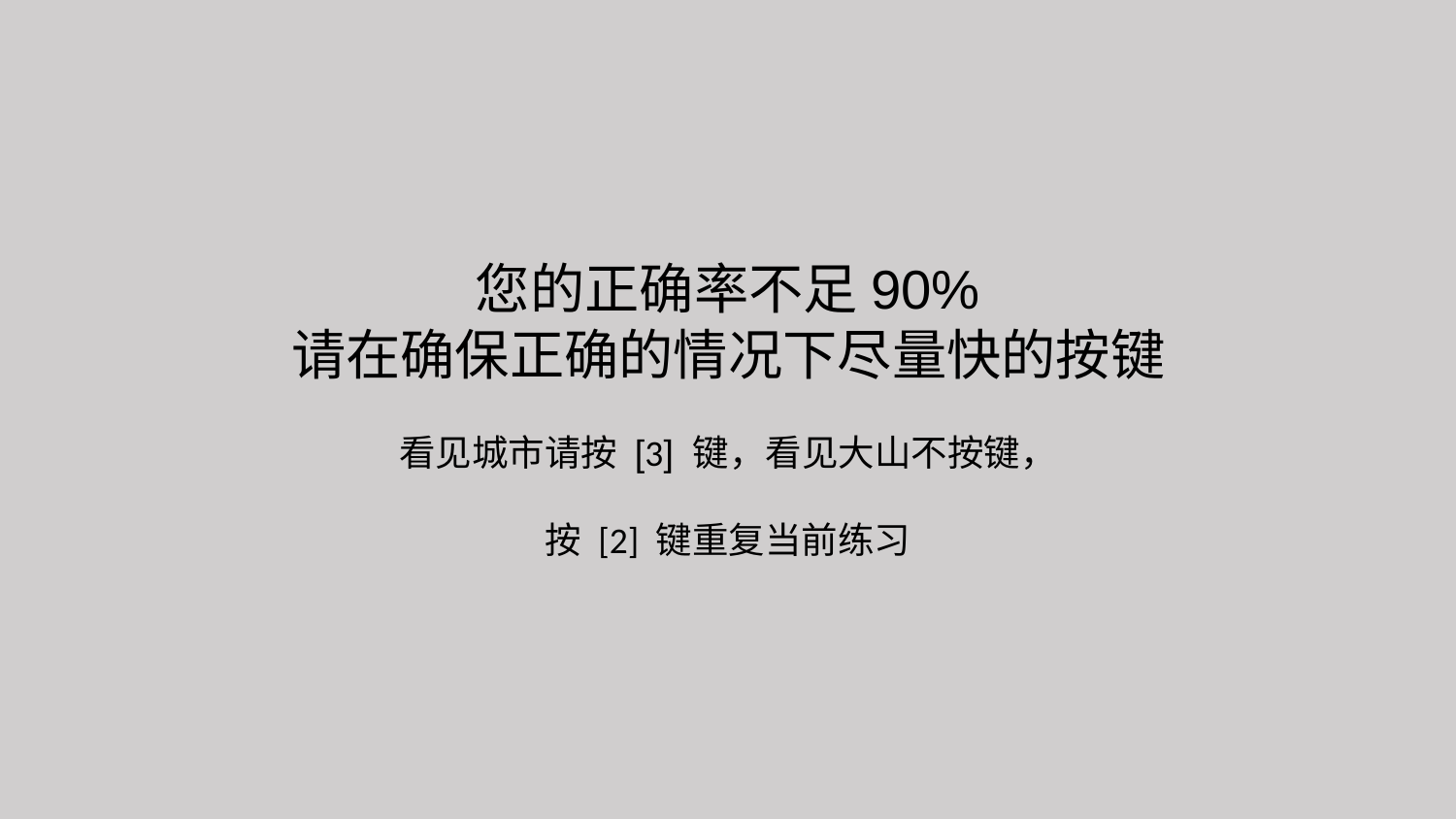

您的正确率不足90%
请在确保正确的情况下尽量快的按键

看见城市请按 [3] 键，看见大山不按键，

按 [2] 键重复当前练习